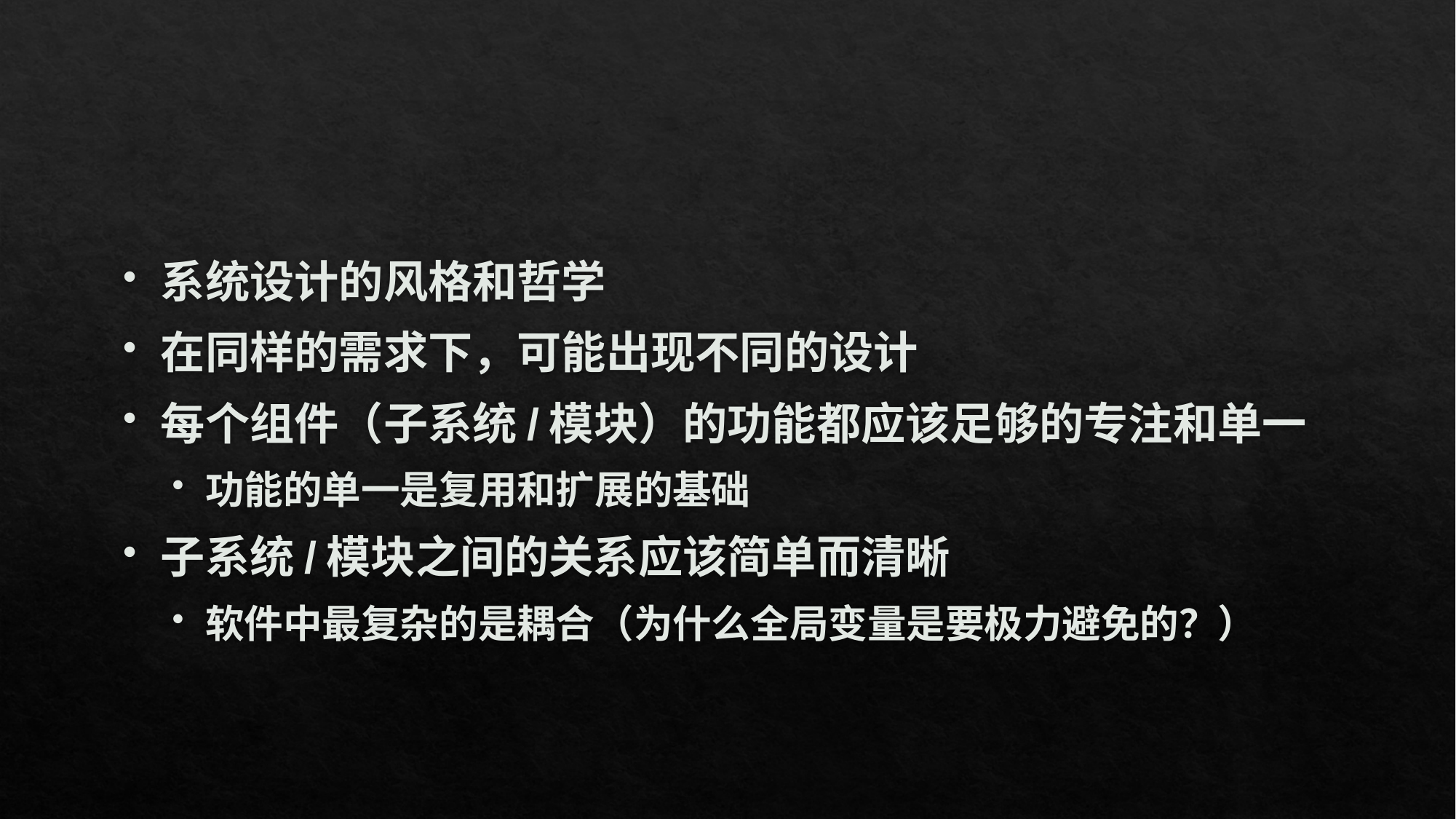

#
系统设计的风格和哲学
在同样的需求下，可能出现不同的设计
每个组件（子系统/模块）的功能都应该足够的专注和单一
功能的单一是复用和扩展的基础
子系统/模块之间的关系应该简单而清晰
软件中最复杂的是耦合（为什么全局变量是要极力避免的？）